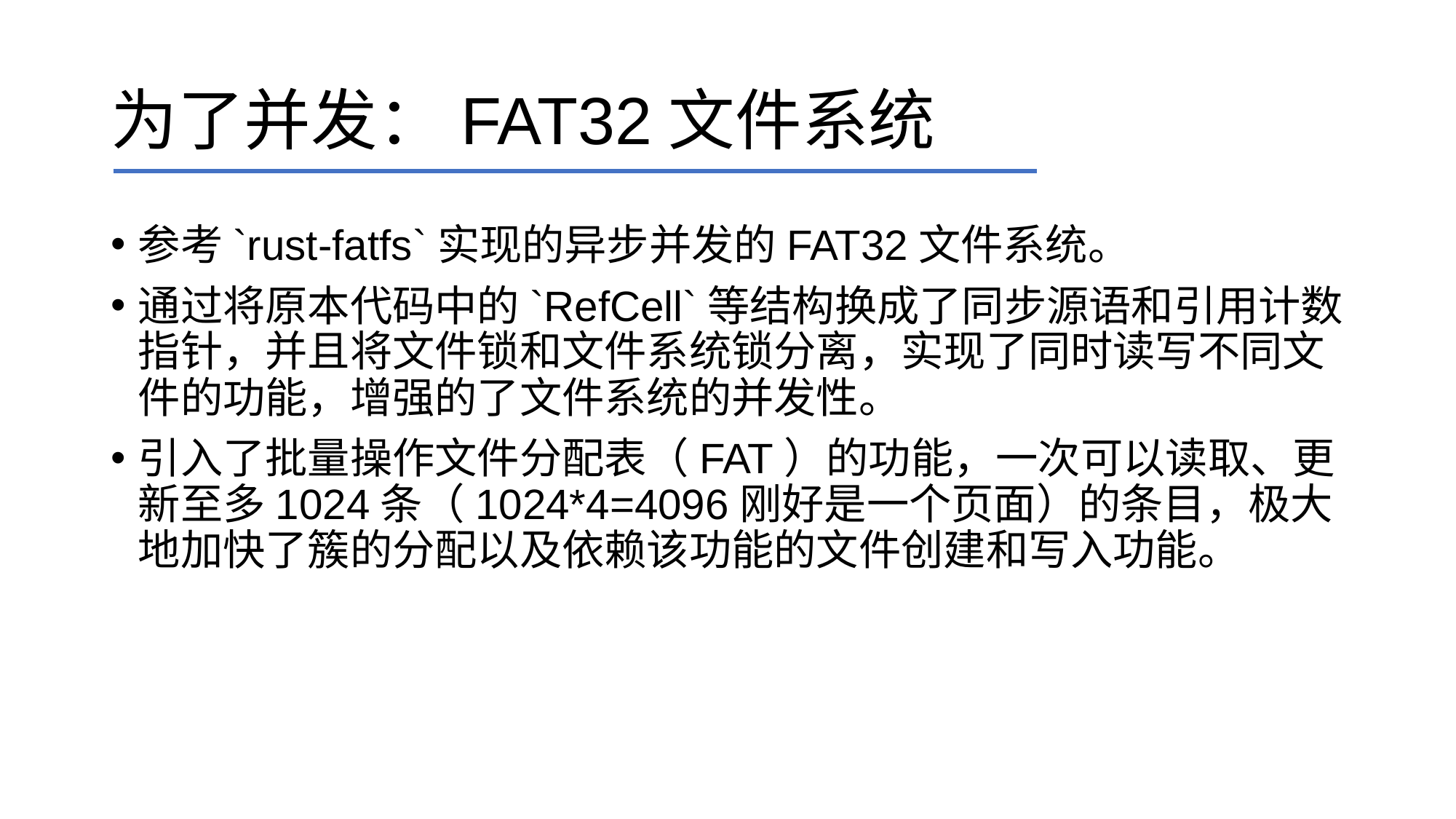

# 为了并发：FAT32文件系统
参考`rust-fatfs`实现的异步并发的FAT32文件系统。
通过将原本代码中的`RefCell`等结构换成了同步源语和引用计数指针，并且将文件锁和文件系统锁分离，实现了同时读写不同文件的功能，增强的了文件系统的并发性。
引入了批量操作文件分配表（FAT）的功能，一次可以读取、更新至多1024条（1024*4=4096刚好是一个页面）的条目，极大地加快了簇的分配以及依赖该功能的文件创建和写入功能。